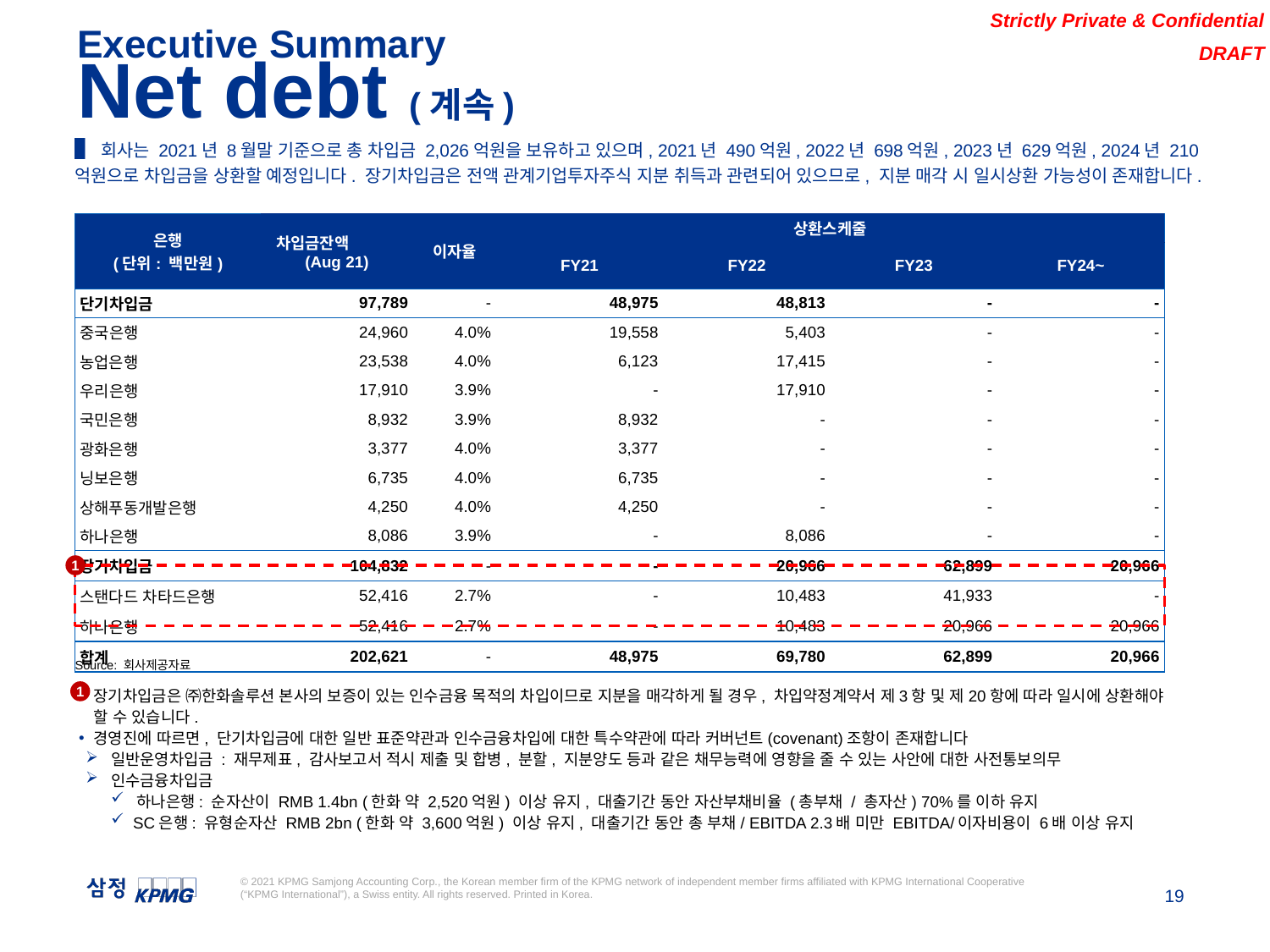

Executive Summary
Net debt (계속)
▌회사는 2021년 8월말 기준으로 총 차입금 2,026억원을 보유하고 있으며, 2021년 490억원, 2022년 698억원, 2023년 629억원, 2024년 210억원으로 차입금을 상환할 예정입니다. 장기차입금은 전액 관계기업투자주식 지분 취득과 관련되어 있으므로, 지분 매각 시 일시상환 가능성이 존재합니다.

| 은행 (단위: 백만원) | 차입금잔액 (Aug 21) | 이자율 | 상환스케줄 |  |  |  |
| --- | --- | --- | --- | --- | --- | --- |
|  |  |  | FY21 | FY22 | FY23 | FY24~ |
| 단기차입금 | 97,789 | - | 48,975 | 48,813 | - | - |
| 중국은행 | 24,960 | 4.0% | 19,558 | 5,403 | - | - |
| 농업은행 | 23,538 | 4.0% | 6,123 | 17,415 | - | - |
| 우리은행 | 17,910 | 3.9% | - | 17,910 | - | - |
| 국민은행 | 8,932 | 3.9% | 8,932 | - | - | - |
| 광화은행 | 3,377 | 4.0% | 3,377 | - | - | - |
| 닝보은행 | 6,735 | 4.0% | 6,735 | - | - | - |
| 상해푸동개발은행 | 4,250 | 4.0% | 4,250 | - | - | - |
| 하나은행 | 8,086 | 3.9% | - | 8,086 | - | - |
| 장기차입금 | 104,832 | - | - | 20,966 | 62,899 | 20,966 |
| 스탠다드 차타드은행 | 52,416 | 2.7% | - | 10,483 | 41,933 | - |
| 하나은행 | 52,416 | 2.7% | - | 10,483 | 20,966 | 20,966 |
| 합계 | 202,621 | - | 48,975 | 69,780 | 62,899 | 20,966 |
1

Source: 회사제공자료
1
장기차입금은 ㈜한화솔루션 본사의 보증이 있는 인수금융 목적의 차입이므로 지분을 매각하게 될 경우, 차입약정계약서 제3항 및 제20항에 따라 일시에 상환해야 할 수 있습니다.
경영진에 따르면, 단기차입금에 대한 일반 표준약관과 인수금융차입에 대한 특수약관에 따라 커버넌트(covenant)조항이 존재합니다
일반운영차입금 : 재무제표, 감사보고서 적시 제출 및 합병, 분할, 지분양도 등과 같은 채무능력에 영향을 줄 수 있는 사안에 대한 사전통보의무
인수금융차입금
  하나은행: 순자산이 RMB 1.4bn (한화 약 2,520억원) 이상 유지, 대출기간 동안 자산부채비율 (총부채 / 총자산) 70%를 이하 유지
  SC은행: 유형순자산 RMB 2bn (한화 약 3,600억원) 이상 유지, 대출기간 동안 총 부채/ EBITDA 2.3배 미만 EBITDA/이자비용이 6배 이상 유지